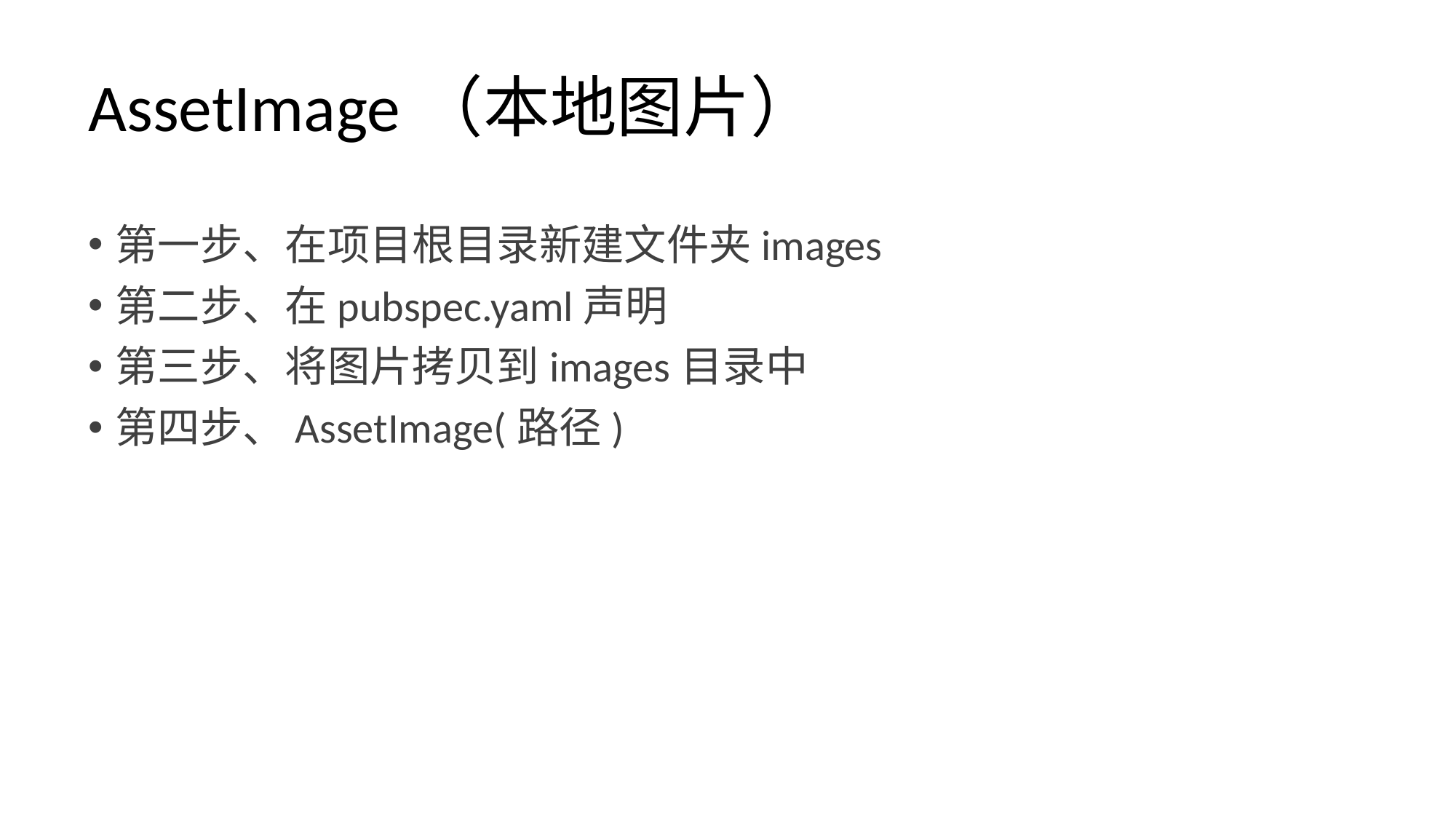

# AssetImage（本地图片）
第一步、在项目根目录新建文件夹images
第二步、在pubspec.yaml声明
第三步、将图片拷贝到images目录中
第四步、AssetImage(路径)